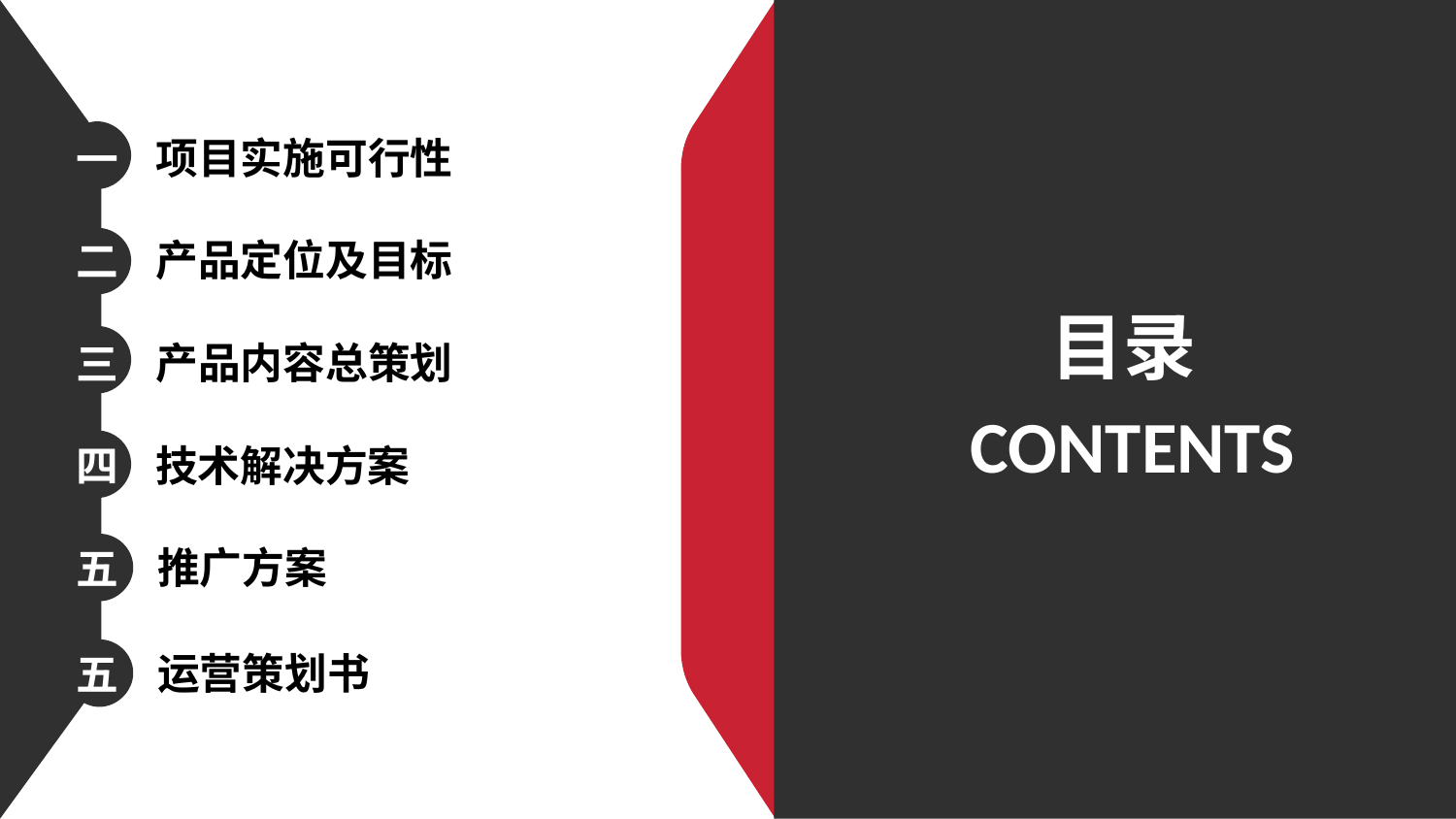

一
项目实施可行性
产品定位及目标
二

目录

三
产品内容总策划
CONTENTS

四
技术解决方案

五
推广方案

五
运营策划书